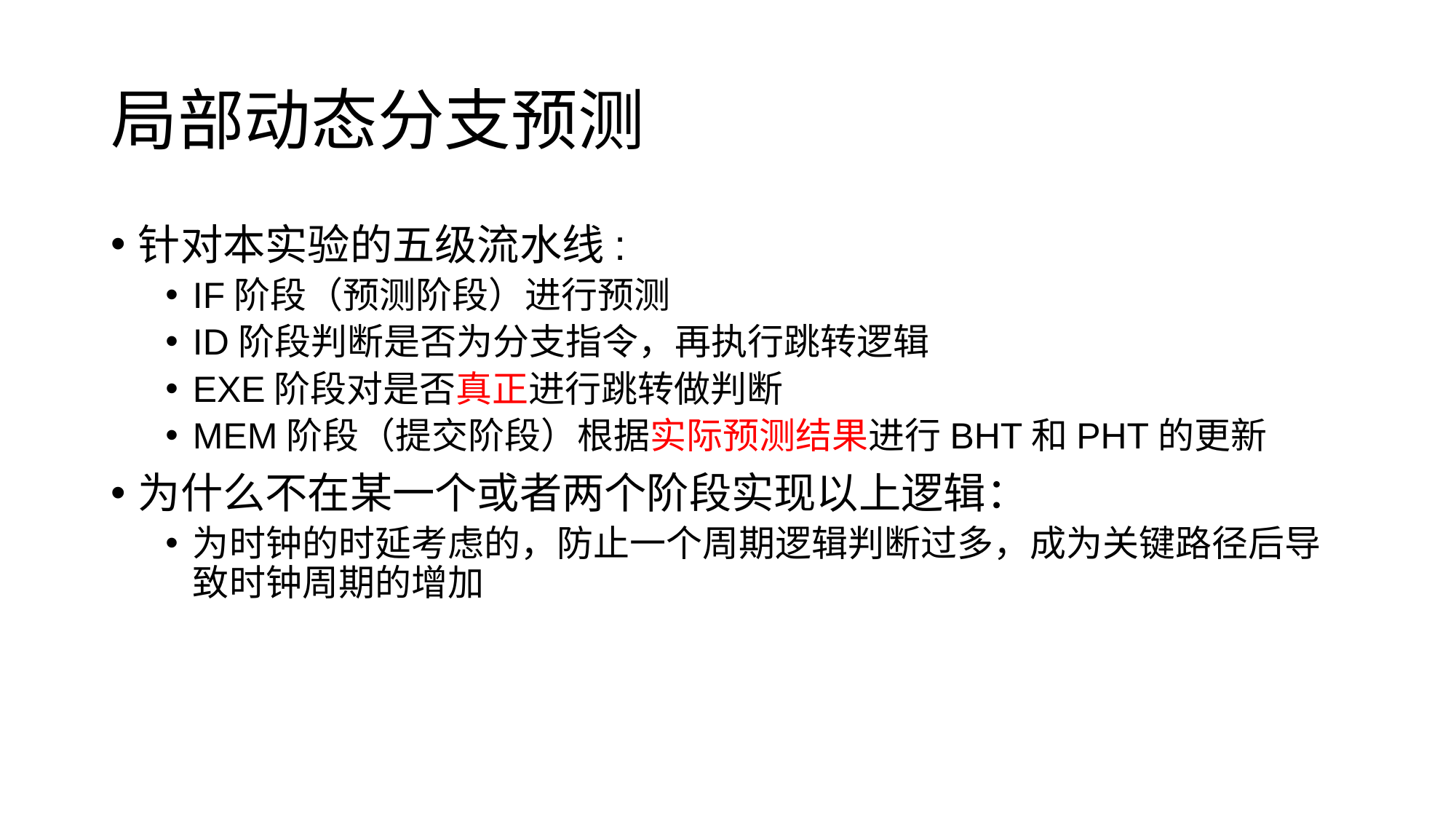

# 局部动态分支预测
针对本实验的五级流水线:
IF阶段（预测阶段）进行预测
ID阶段判断是否为分支指令，再执行跳转逻辑
EXE阶段对是否真正进行跳转做判断
MEM阶段（提交阶段）根据实际预测结果进行BHT和PHT的更新
为什么不在某一个或者两个阶段实现以上逻辑：
为时钟的时延考虑的，防止一个周期逻辑判断过多，成为关键路径后导致时钟周期的增加